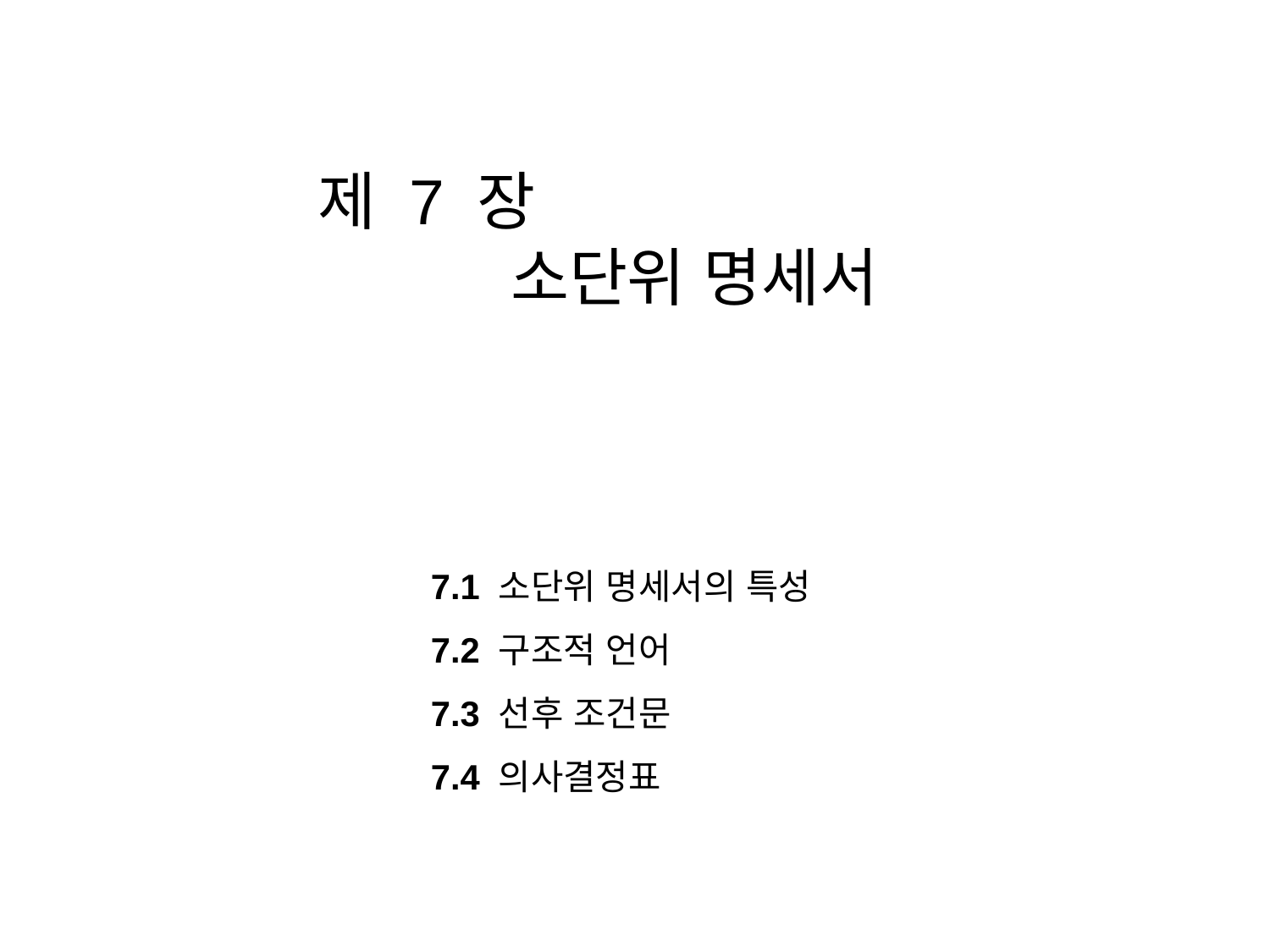

7.1 소단위 명세서의 특성
7.2 구조적 언어
7.3 선후 조건문
7.4 의사결정표
Chapter 07
소단위 명세서